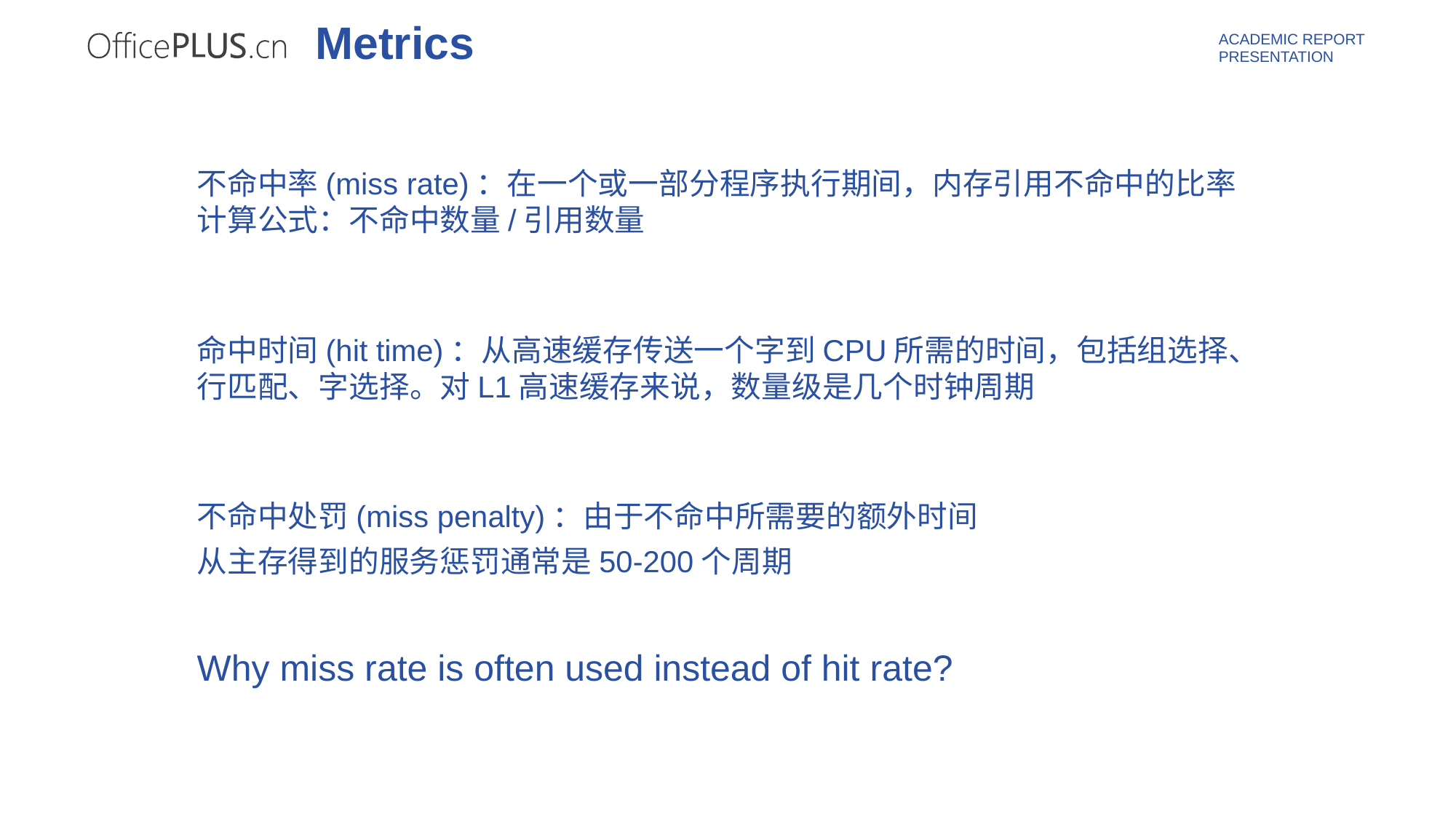

Metrics
不命中率(miss rate)：在一个或一部分程序执行期间，内存引用不命中的比率   计算公式：不命中数量/引用数量
命中时间(hit time)：从高速缓存传送一个字到CPU所需的时间，包括组选择、行匹配、字选择。对L1高速缓存来说，数量级是几个时钟周期
不命中处罚(miss penalty)：由于不命中所需要的额外时间
从主存得到的服务惩罚通常是50-200个周期
Why miss rate is often used instead of hit rate?